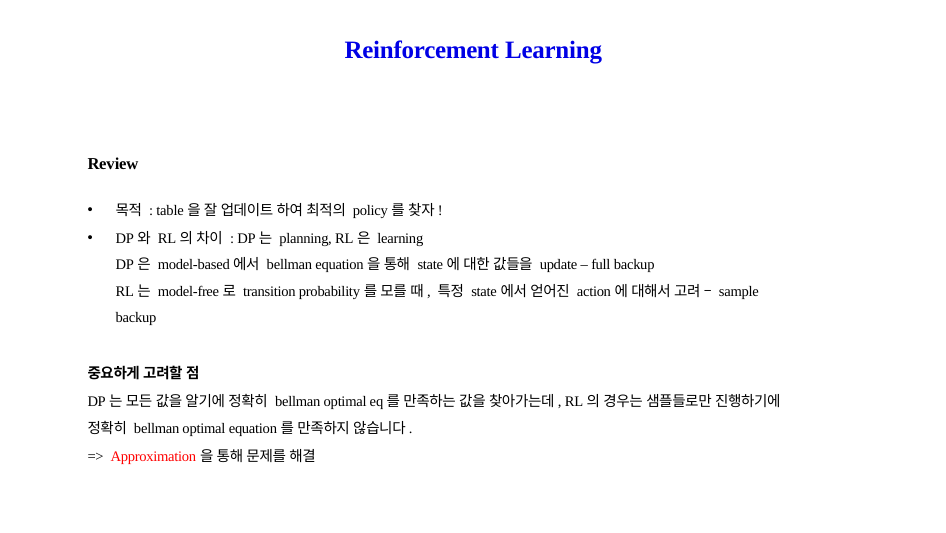

# Reinforcement Learning
Review

목적 : table을 잘 업데이트 하여 최적의 policy를 찾자!
DP와 RL의 차이 : DP는 planning, RL은 learning
DP은 model-based에서 bellman equation을 통해 state에 대한 값들을 update – full backup
RL는 model-free로 transition probability를 모를 때, 특정 state에서 얻어진 action에 대해서 고려 – sample backup

중요하게 고려할 점
DP는 모든 값을 알기에 정확히 bellman optimal eq를 만족하는 값을 찾아가는데, RL의 경우는 샘플들로만 진행하기에 정확히 bellman optimal equation를 만족하지 않습니다.
=>  Approximation을 통해 문제를 해결